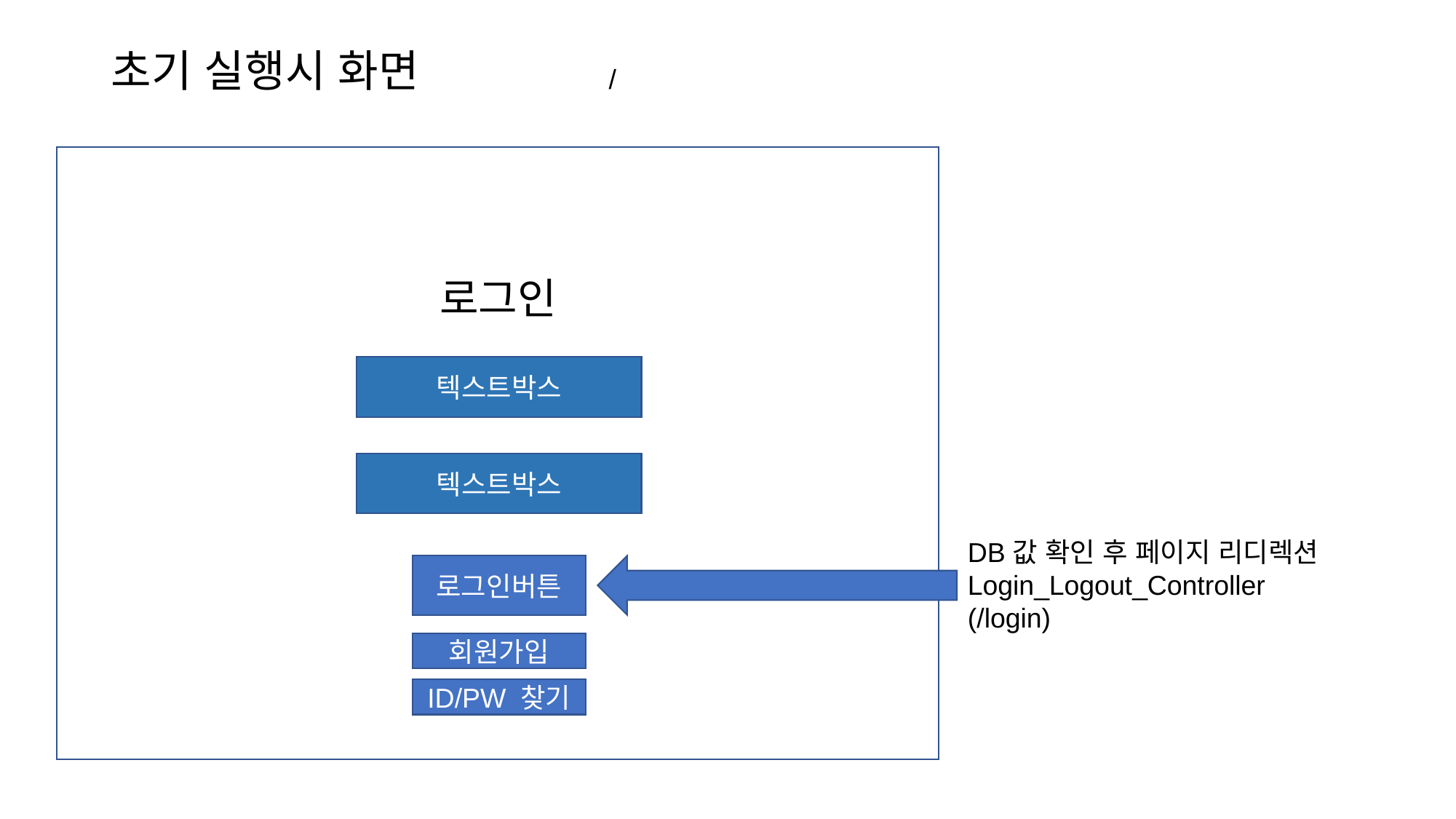

# 초기 실행시 화면
/

로그인
텍스트박스
텍스트박스
DB값 확인 후 페이지 리디렉션
Login_Logout_Controller
(/login)
로그인버튼

회원가입
ID/PW 찾기